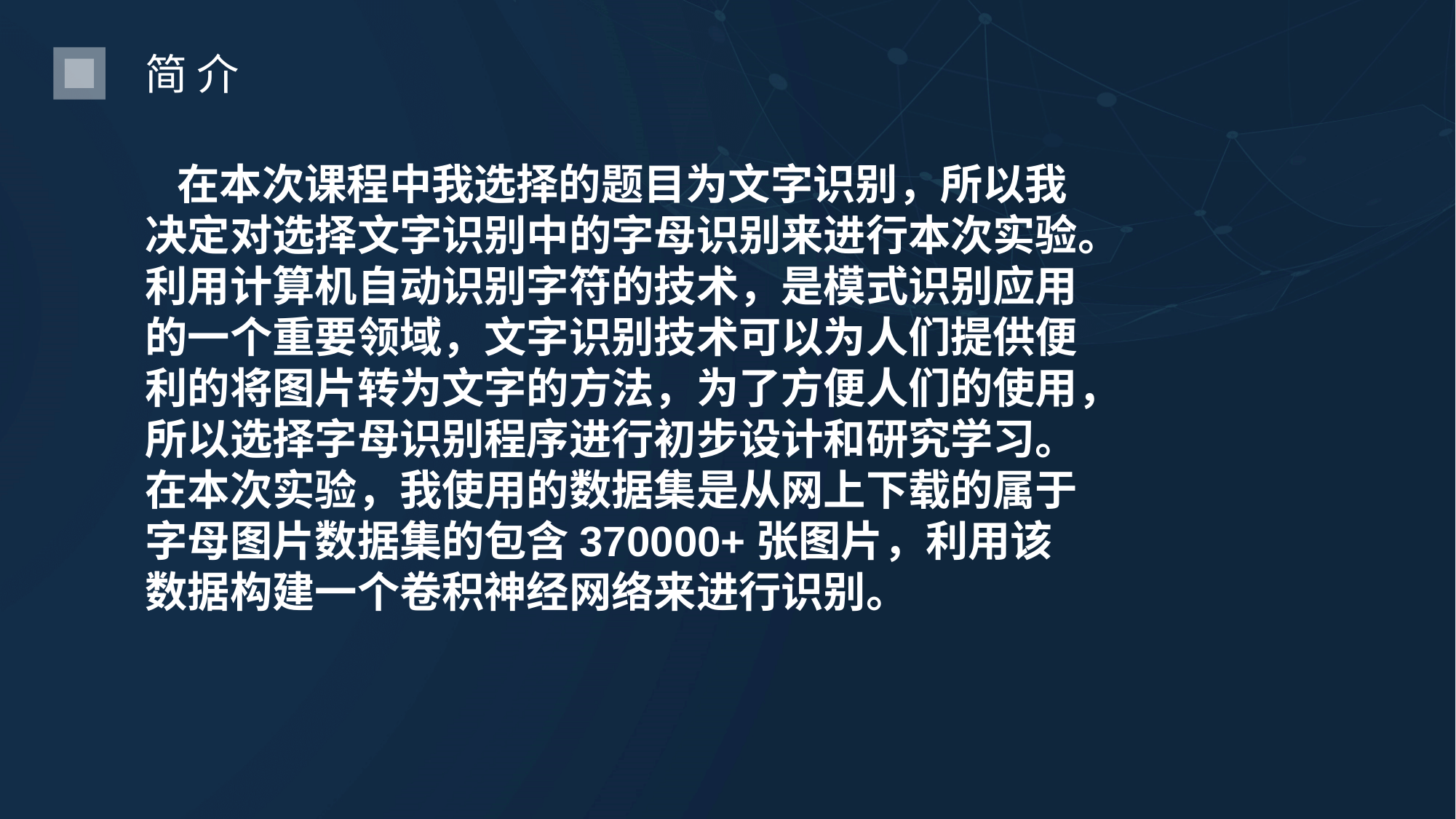

简介

在本次课程中我选择的题目为文字识别，所以我决定对选择文字识别中的字母识别来进行本次实验。利用计算机自动识别字符的技术，是模式识别应用的一个重要领域，文字识别技术可以为人们提供便利的将图片转为文字的方法，为了方便人们的使用，所以选择字母识别程序进行初步设计和研究学习。在本次实验，我使用的数据集是从网上下载的属于字母图片数据集的包含370000+张图片，利用该数据构建一个卷积神经网络来进行识别。